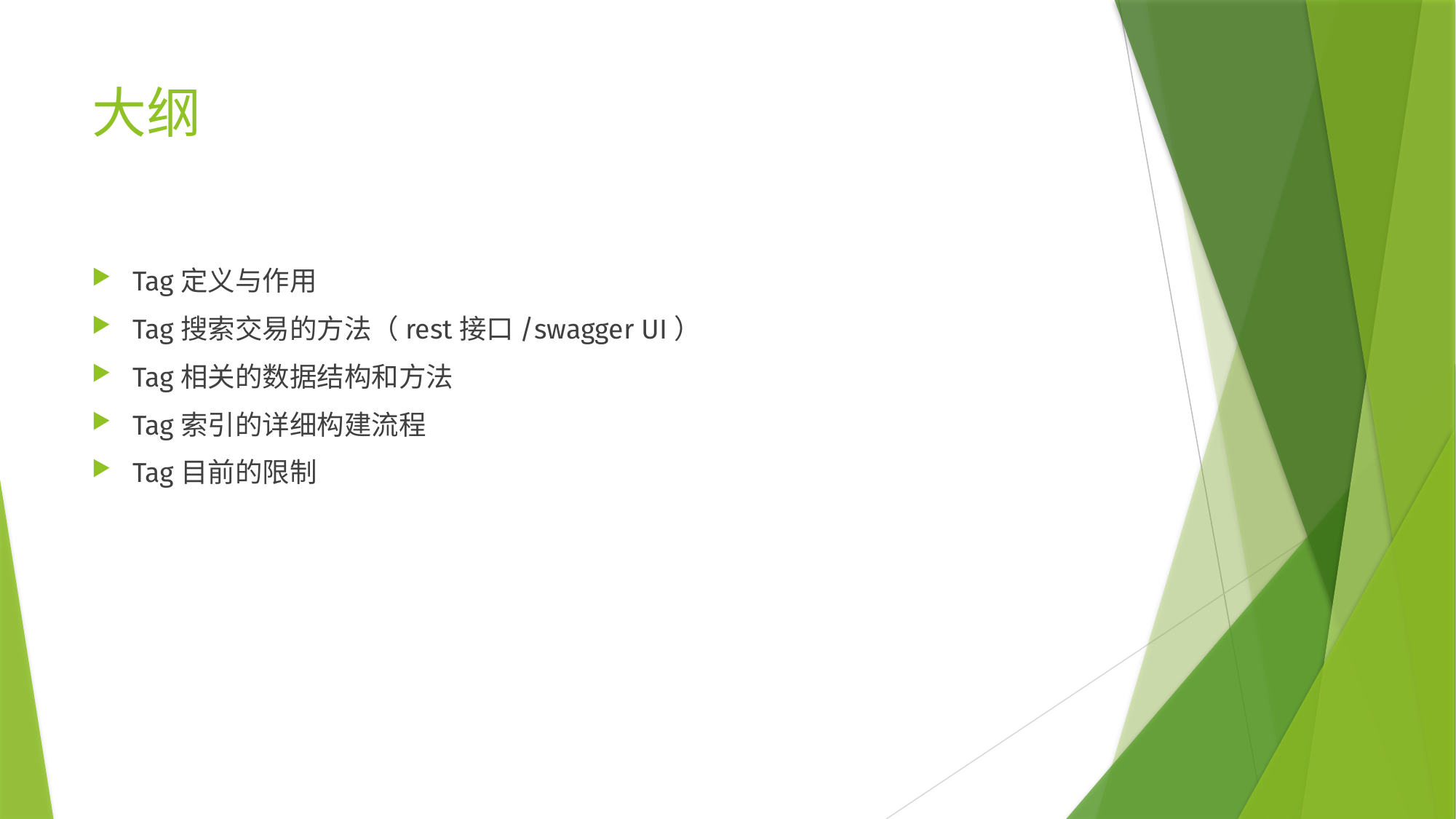

# 大纲
Tag定义与作用
Tag搜索交易的方法（rest接口/swagger UI）
Tag相关的数据结构和方法
Tag索引的详细构建流程
Tag目前的限制